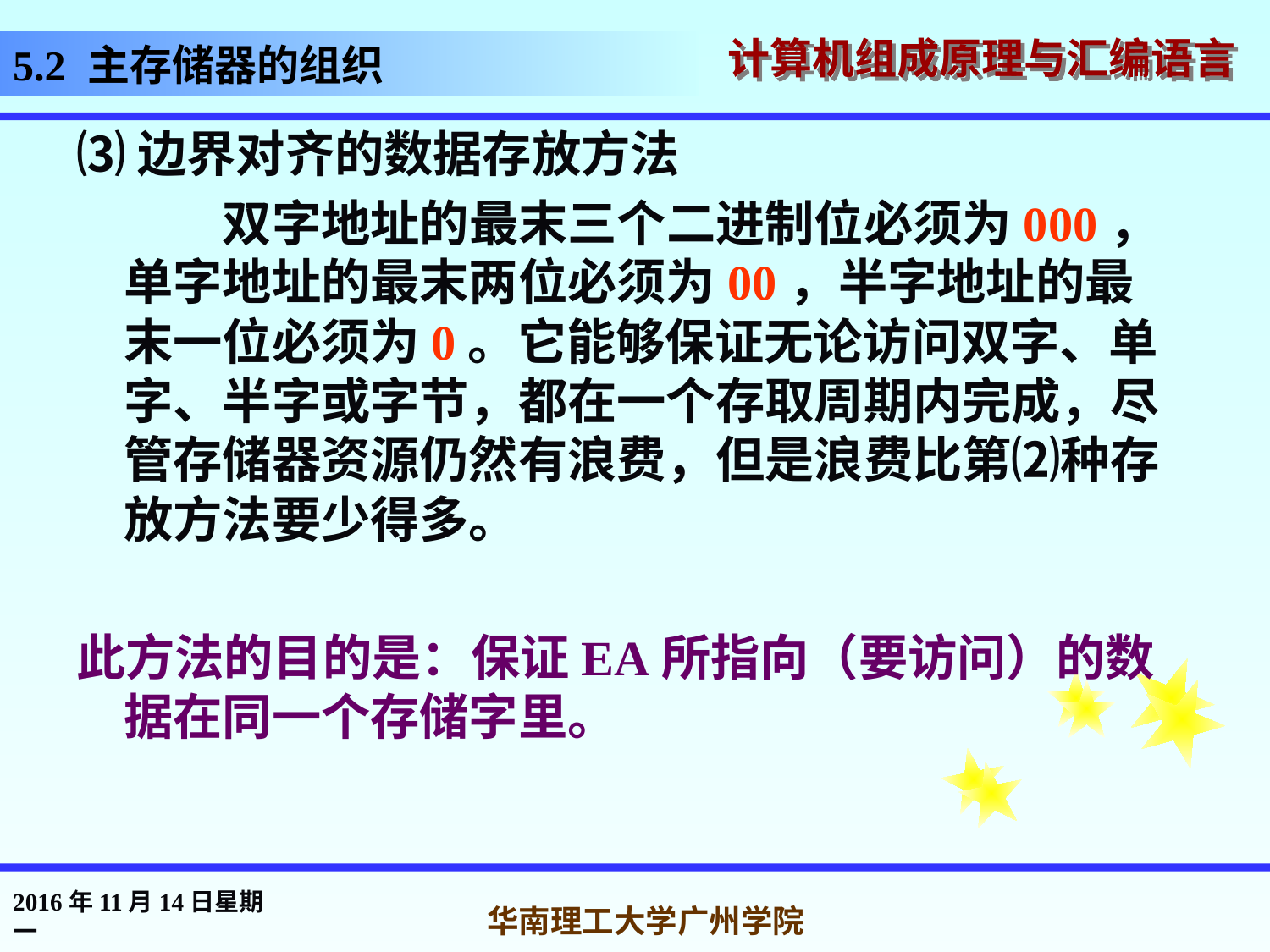

# 5.2 主存储器的组织
⑶边界对齐的数据存放方法
            双字地址的最末三个二进制位必须为000，单字地址的最末两位必须为00，半字地址的最末一位必须为0。它能够保证无论访问双字、单字、半字或字节，都在一个存取周期内完成，尽管存储器资源仍然有浪费，但是浪费比第⑵种存放方法要少得多。

此方法的目的是：保证EA所指向（要访问）的数据在同一个存储字里。
2016年11月14日星期一
华南理工大学广州学院